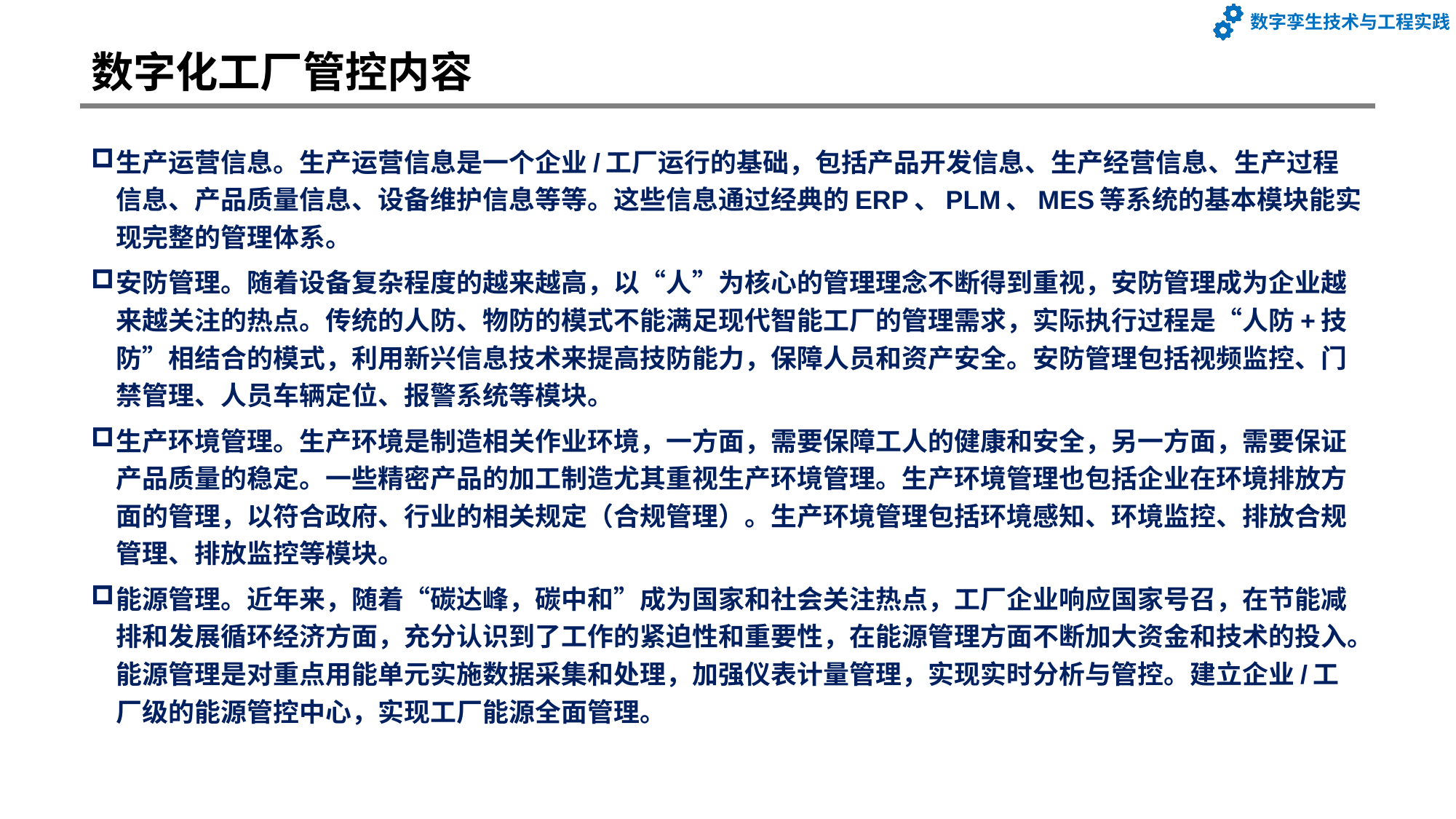

# 数字化工厂管控内容
生产运营信息。生产运营信息是一个企业/工厂运行的基础，包括产品开发信息、生产经营信息、生产过程信息、产品质量信息、设备维护信息等等。这些信息通过经典的ERP、PLM、MES等系统的基本模块能实现完整的管理体系。
安防管理。随着设备复杂程度的越来越高，以“人”为核心的管理理念不断得到重视，安防管理成为企业越来越关注的热点。传统的人防、物防的模式不能满足现代智能工厂的管理需求，实际执行过程是“人防+技防”相结合的模式，利用新兴信息技术来提高技防能力，保障人员和资产安全。安防管理包括视频监控、门禁管理、人员车辆定位、报警系统等模块。
生产环境管理。生产环境是制造相关作业环境，一方面，需要保障工人的健康和安全，另一方面，需要保证产品质量的稳定。一些精密产品的加工制造尤其重视生产环境管理。生产环境管理也包括企业在环境排放方面的管理，以符合政府、行业的相关规定（合规管理）。生产环境管理包括环境感知、环境监控、排放合规管理、排放监控等模块。
能源管理。近年来，随着“碳达峰，碳中和”成为国家和社会关注热点，工厂企业响应国家号召，在节能减排和发展循环经济方面，充分认识到了工作的紧迫性和重要性，在能源管理方面不断加大资金和技术的投入。能源管理是对重点用能单元实施数据采集和处理，加强仪表计量管理，实现实时分析与管控。建立企业/工厂级的能源管控中心，实现工厂能源全面管理。